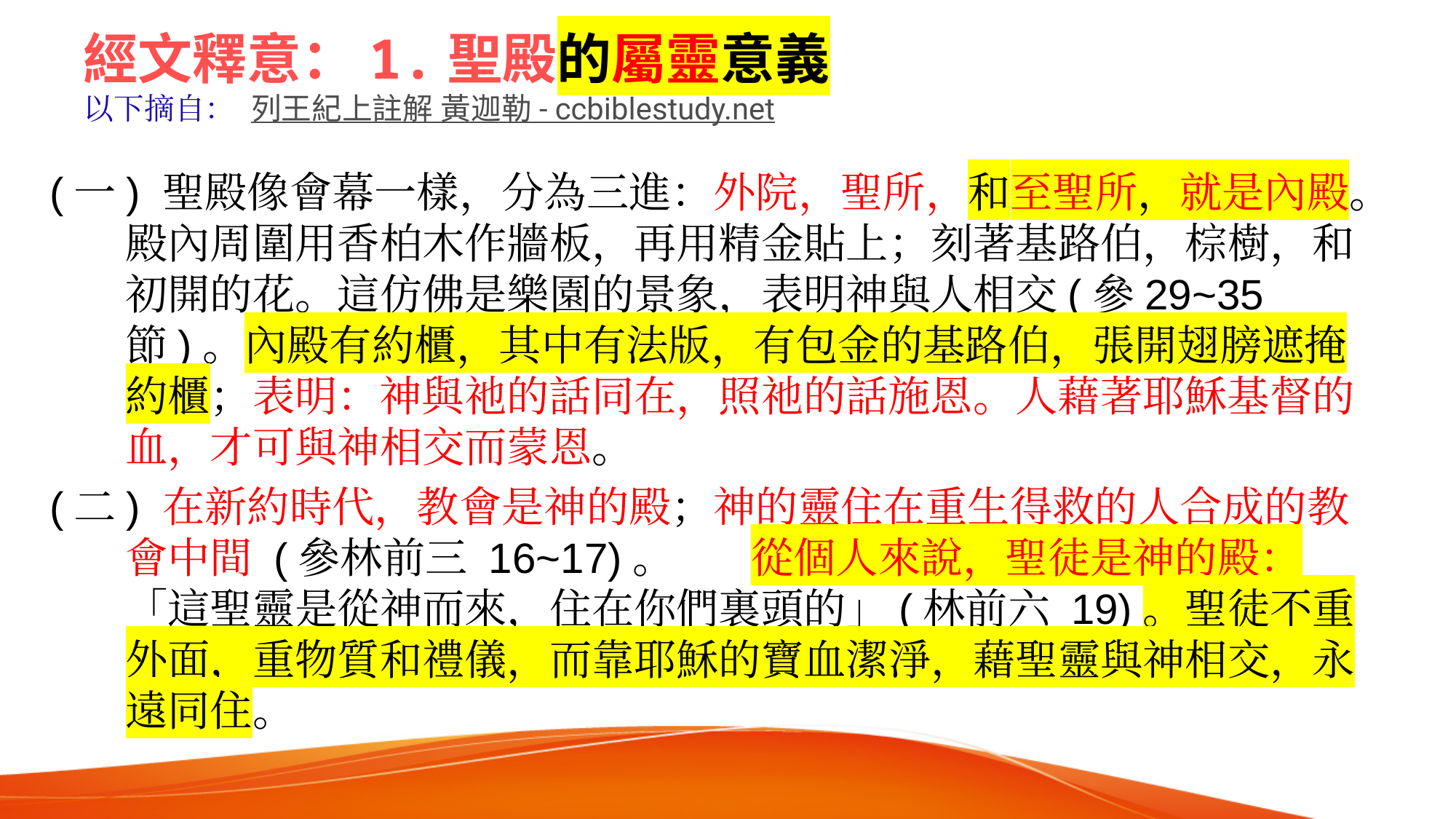

# 經文釋意：1.聖殿的屬靈意義
以下摘自：  列王紀上註解 黃迦勒 - ccbiblestudy.net
(一) 聖殿像會幕一樣，分為三進：外院，聖所，和至聖所，就是內殿。殿內周圍用香柏木作牆板，再用精金貼上；刻著基路伯，棕樹，和初開的花。這仿佛是樂園的景象，表明神與人相交(參29~35 節)。內殿有約櫃，其中有法版，有包金的基路伯，張開翅膀遮掩約櫃；表明：神與祂的話同在，照祂的話施恩。人藉著耶穌基督的血，才可與神相交而蒙恩。
(二) 在新約時代，教會是神的殿；神的靈住在重生得救的人合成的教會中間 (參林前三 16~17)。       從個人來說，聖徒是神的殿：「這聖靈是從神而來，住在你們裏頭的」(林前六 19)。聖徒不重外面，重物質和禮儀，而靠耶穌的寶血潔淨，藉聖靈與神相交，永遠同住。